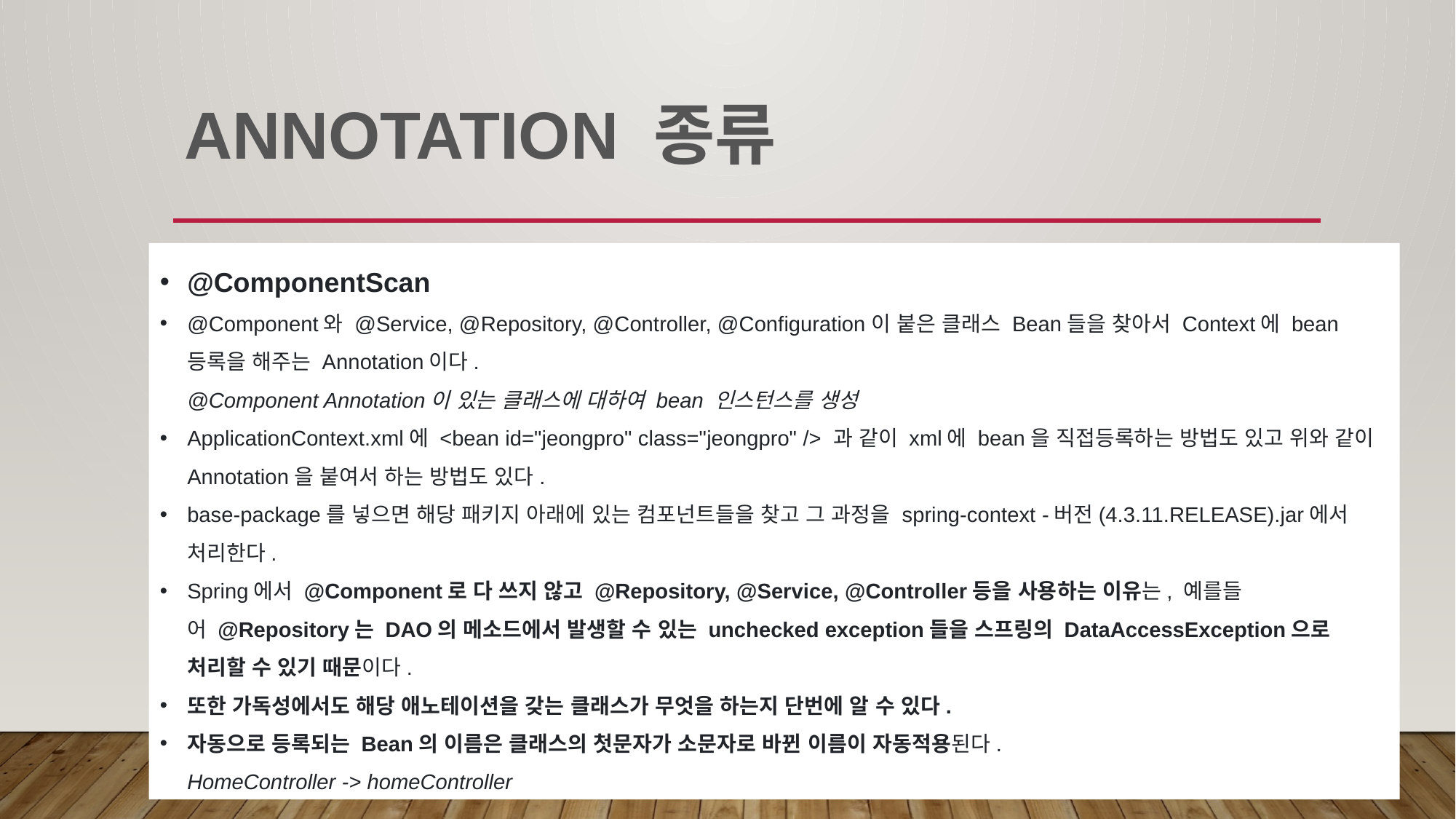

# Annotation 종류
@ComponentScan
@Component와 @Service, @Repository, @Controller, @Configuration이 붙은 클래스 Bean들을 찾아서 Context에 bean등록을 해주는 Annotation이다.
@Component Annotation이 있는 클래스에 대하여 bean 인스턴스를 생성
ApplicationContext.xml에 <bean id="jeongpro" class="jeongpro" /> 과 같이 xml에 bean을 직접등록하는 방법도 있고 위와 같이 Annotation을 붙여서 하는 방법도 있다.
base-package를 넣으면 해당 패키지 아래에 있는 컴포넌트들을 찾고 그 과정을 spring-context -버전(4.3.11.RELEASE).jar에서 처리한다.
Spring에서 @Component로 다 쓰지 않고 @Repository, @Service, @Controller등을 사용하는 이유는, 예를들어 @Repository는 DAO의 메소드에서 발생할 수 있는 unchecked exception들을 스프링의 DataAccessException으로 처리할 수 있기 때문이다.
또한 가독성에서도 해당 애노테이션을 갖는 클래스가 무엇을 하는지 단번에 알 수 있다.
자동으로 등록되는 Bean의 이름은 클래스의 첫문자가 소문자로 바뀐 이름이 자동적용된다.
HomeController -> homeController